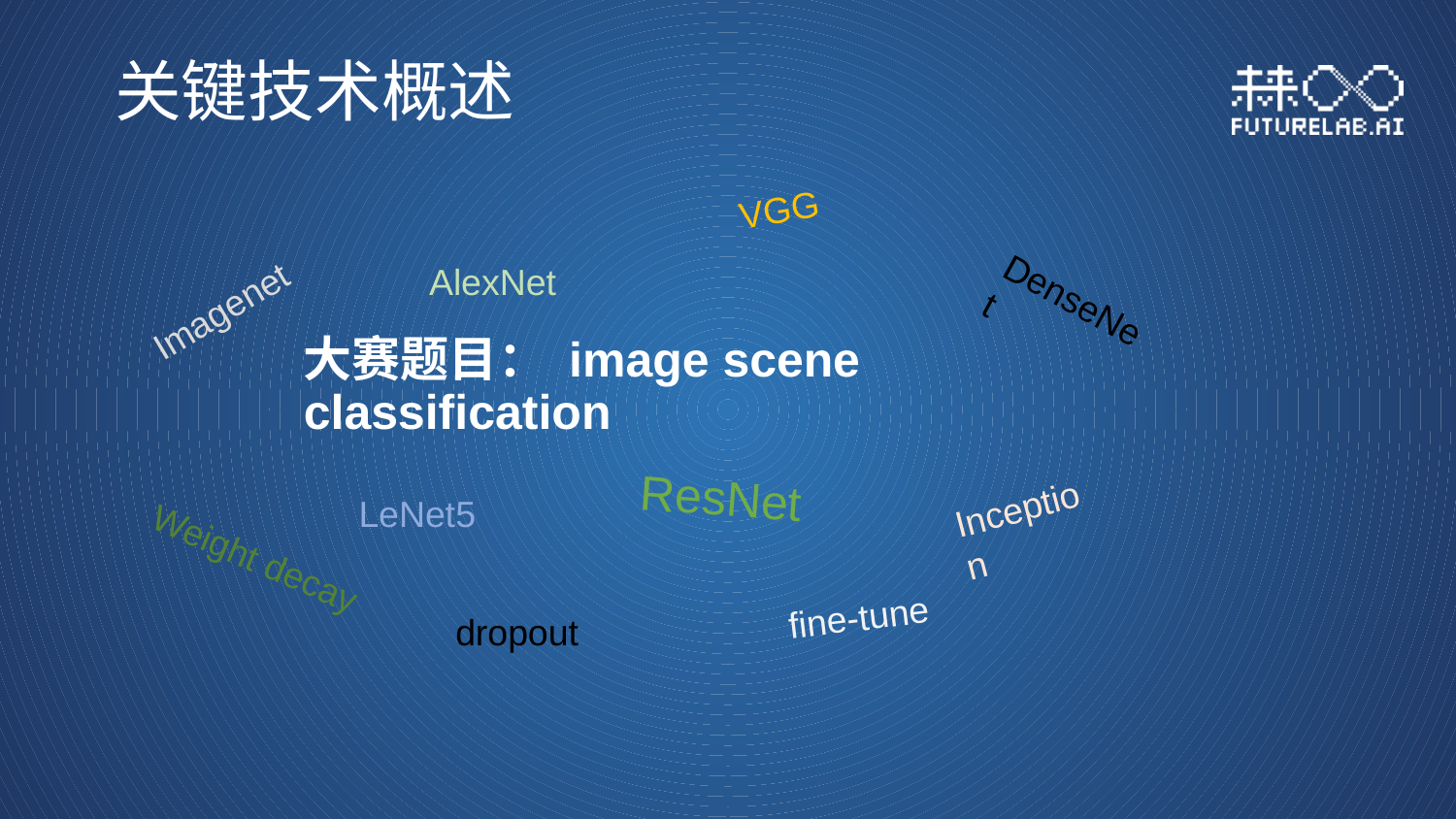

关键技术概述
VGG
AlexNet

DenseNet
Imagenet
# 大赛题目： image scene classification
ResNet
Inception
LeNet5
Weight decay
fine-tune
dropout